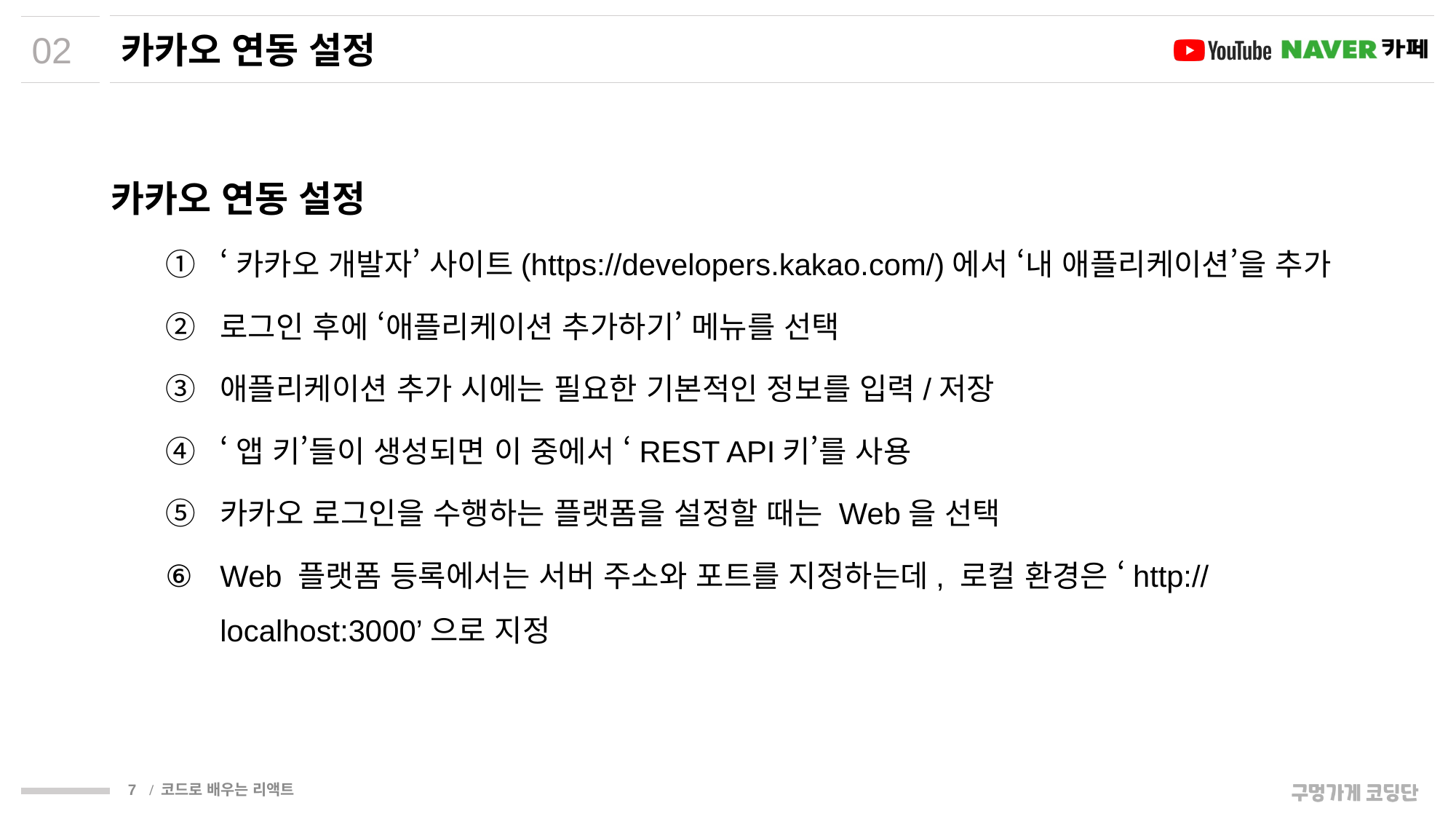

02
# 카카오 연동 설정
카카오 연동 설정
‘카카오 개발자’ 사이트(https://developers.kakao.com/)에서 ‘내 애플리케이션’을 추가
로그인 후에 ‘애플리케이션 추가하기’ 메뉴를 선택
애플리케이션 추가 시에는 필요한 기본적인 정보를 입력/저장
‘앱 키’들이 생성되면 이 중에서 ‘REST API키’를 사용
카카오 로그인을 수행하는 플랫폼을 설정할 때는 Web을 선택
Web 플랫폼 등록에서는 서버 주소와 포트를 지정하는데, 로컬 환경은 ‘http://localhost:3000’으로 지정
7
/ 코드로 배우는 리액트